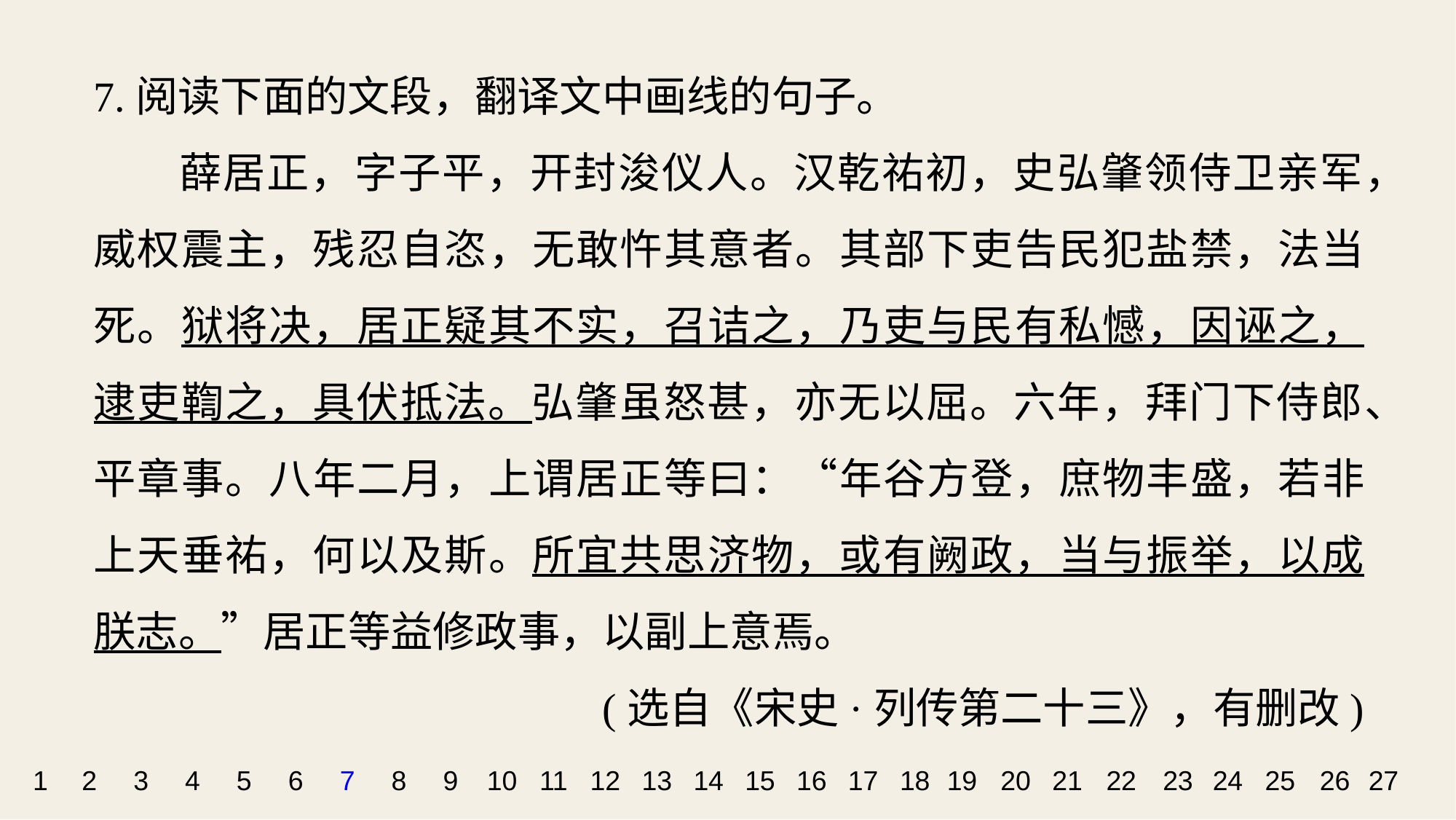

7.阅读下面的文段，翻译文中画线的句子。
薛居正，字子平，开封浚仪人。汉乾祐初，史弘肇领侍卫亲军，威权震主，残忍自恣，无敢忤其意者。其部下吏告民犯盐禁，法当死。狱将决，居正疑其不实，召诘之，乃吏与民有私憾，因诬之，逮吏鞫之，具伏抵法。弘肇虽怒甚，亦无以屈。六年，拜门下侍郎、平章事。八年二月，上谓居正等曰：“年谷方登，庶物丰盛，若非上天垂祐，何以及斯。所宜共思济物，或有阙政，当与振举，以成朕志。”居正等益修政事，以副上意焉。
(选自《宋史·列传第二十三》，有删改)
1
2
3
4
5
6
7
8
9
10
11
12
13
14
15
16
17
18
19
20
21
22
23
24
25
26
27